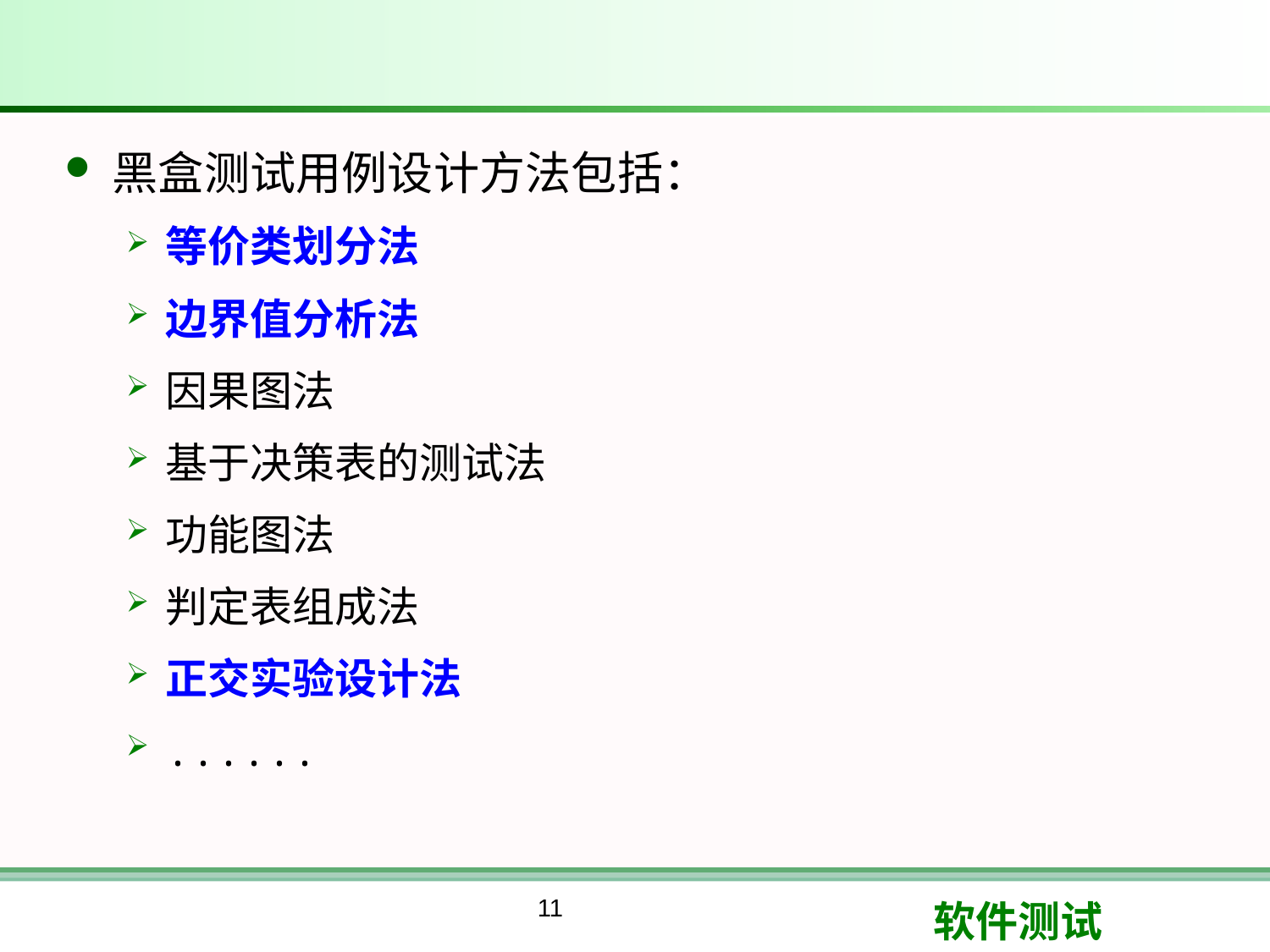

#
黑盒测试用例设计方法包括：
等价类划分法
边界值分析法
因果图法
基于决策表的测试法
功能图法
判定表组成法
正交实验设计法
......

11